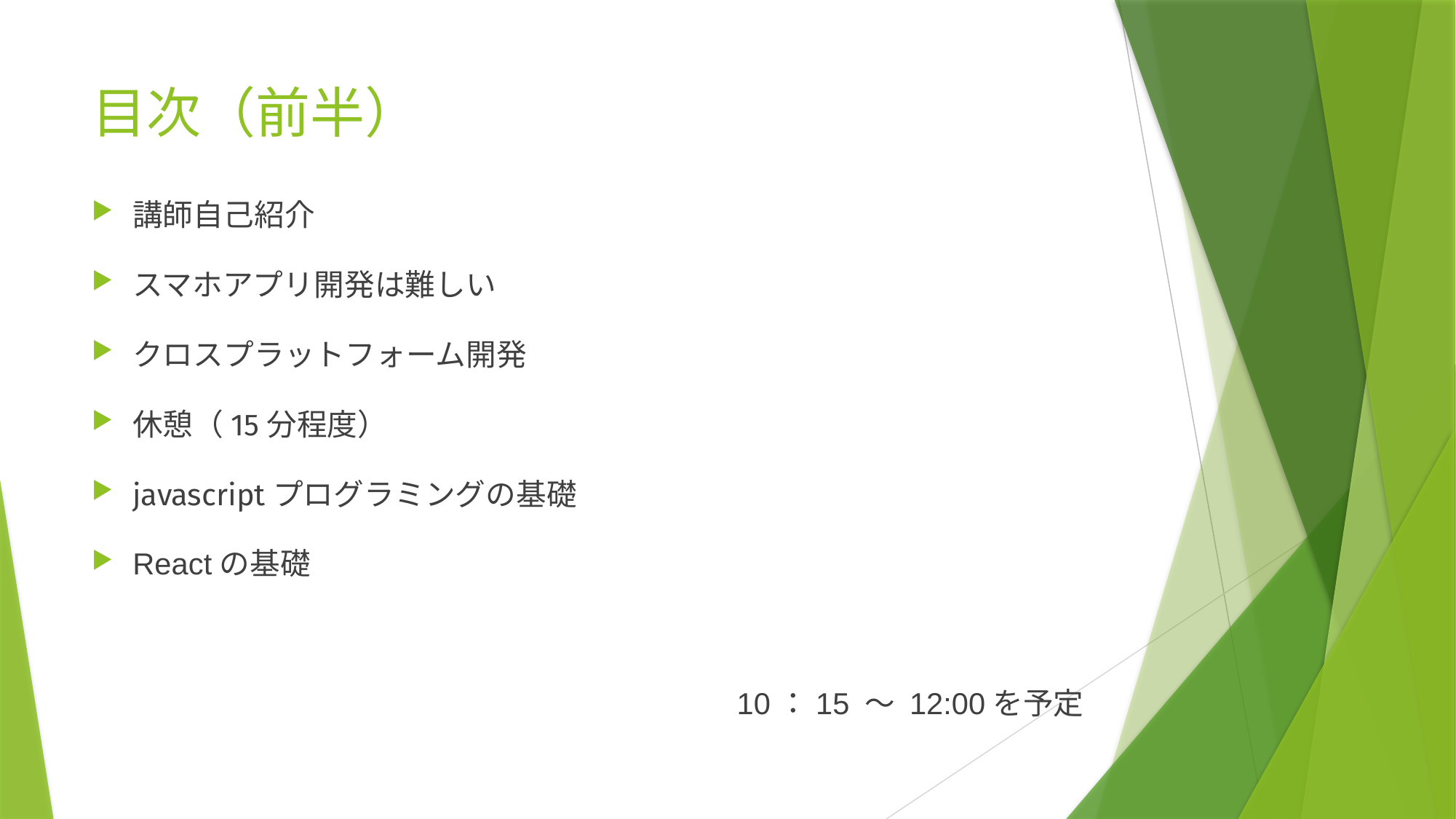

# 目次（前半）
講師自己紹介
スマホアプリ開発は難しい
クロスプラットフォーム開発
休憩（15分程度）
javascriptプログラミングの基礎
Reactの基礎

　　　　　　　　　　　　　　　　　　　　　10：15 ～ 12:00を予定